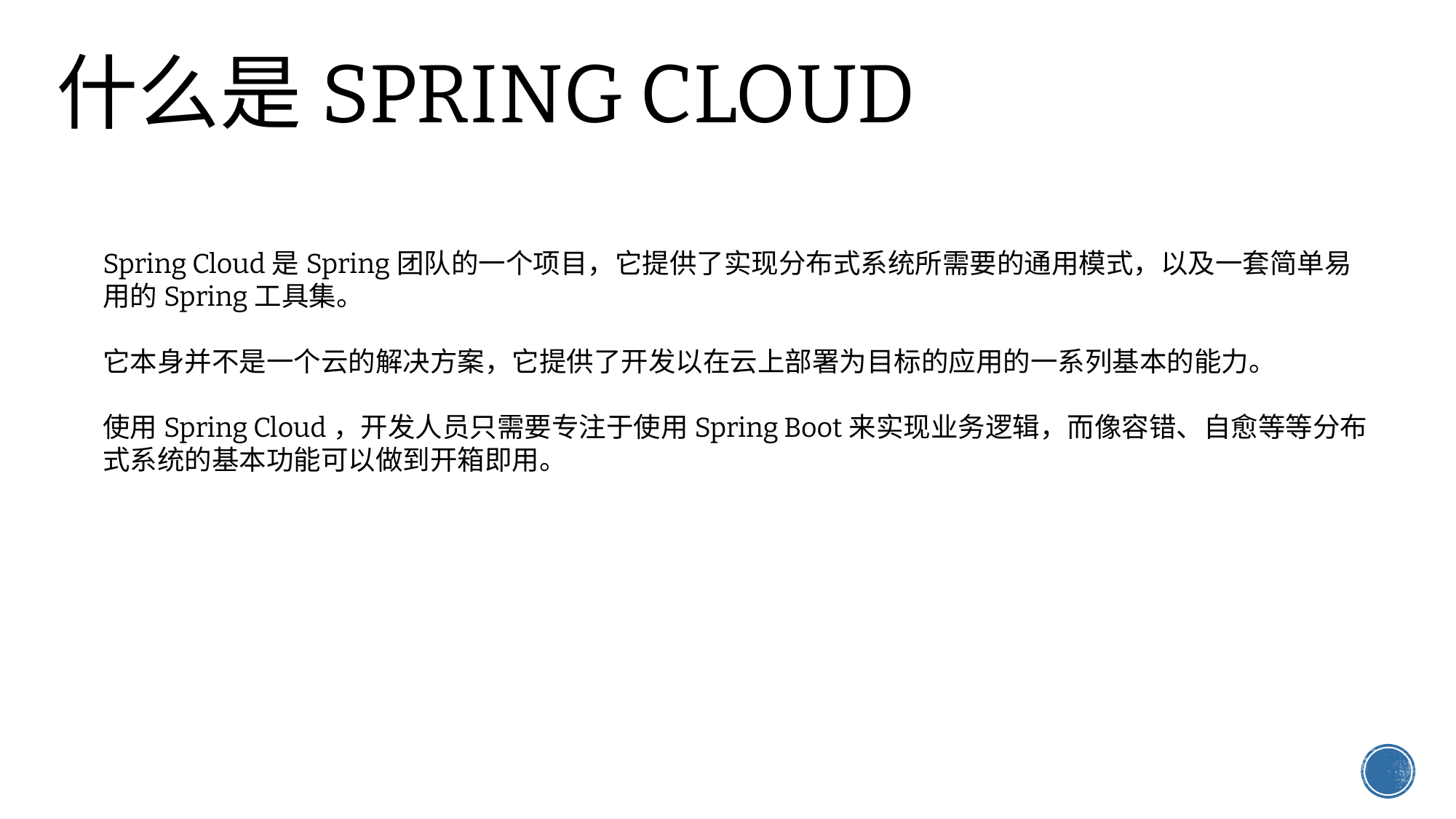

# 什么是Spring Cloud
Spring Cloud是Spring团队的一个项目，它提供了实现分布式系统所需要的通用模式，以及一套简单易用的Spring工具集。

它本身并不是一个云的解决方案，它提供了开发以在云上部署为目标的应用的一系列基本的能力。

使用Spring Cloud，开发人员只需要专注于使用Spring Boot来实现业务逻辑，而像容错、自愈等等分布式系统的基本功能可以做到开箱即用。